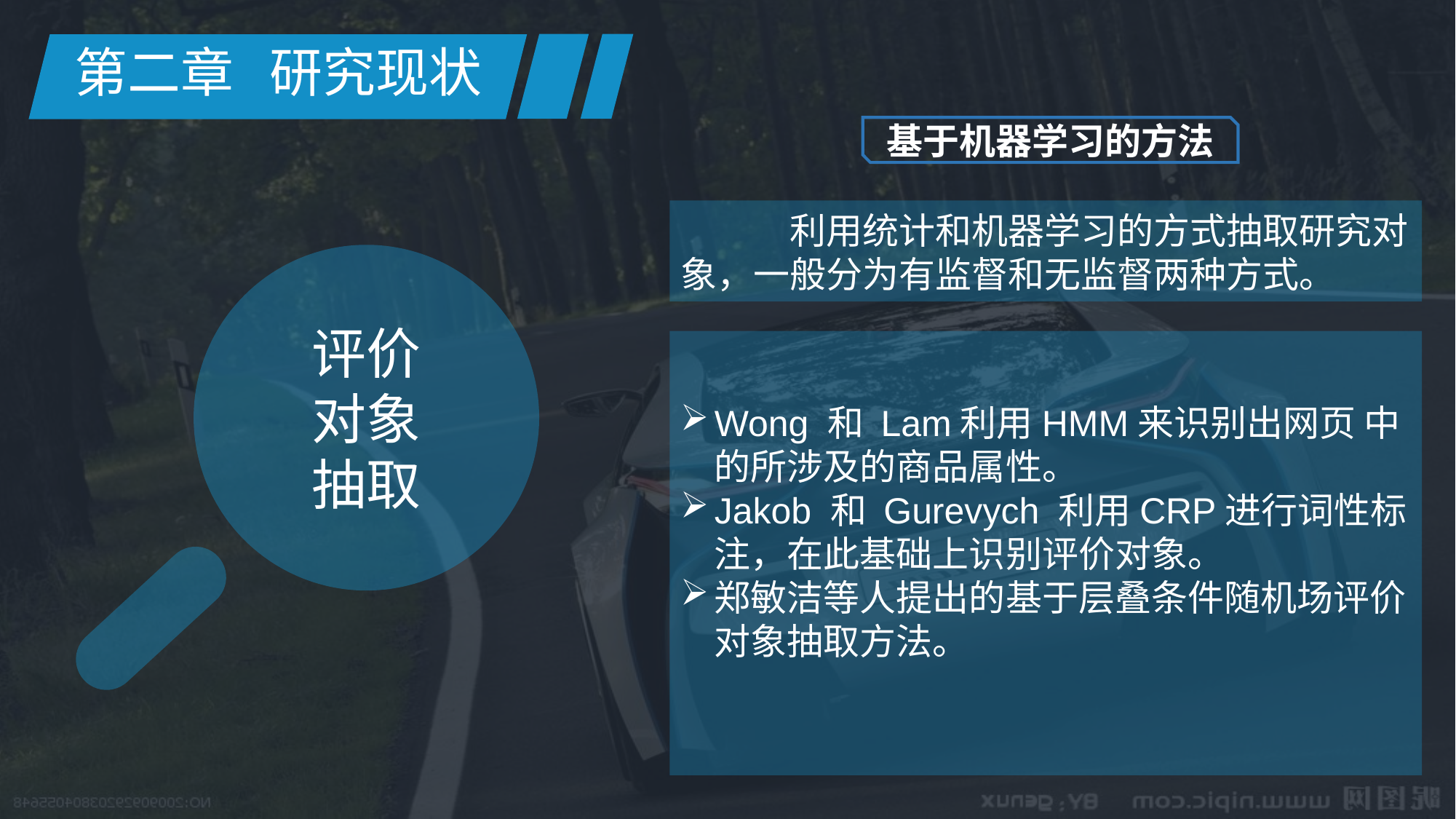

第二章   研究现状

基于机器学习的方法
	利用统计和机器学习的方式抽取研究对象，一般分为有监督和无监督两种方式。
评价
对象
抽取

Wong 和 Lam利用HMM来识别出网页 中的所涉及的商品属性。
Jakob 和 Gurevych 利用CRP进行词性标注，在此基础上识别评价对象。
郑敏洁等人提出的基于层叠条件随机场评价对象抽取方法。